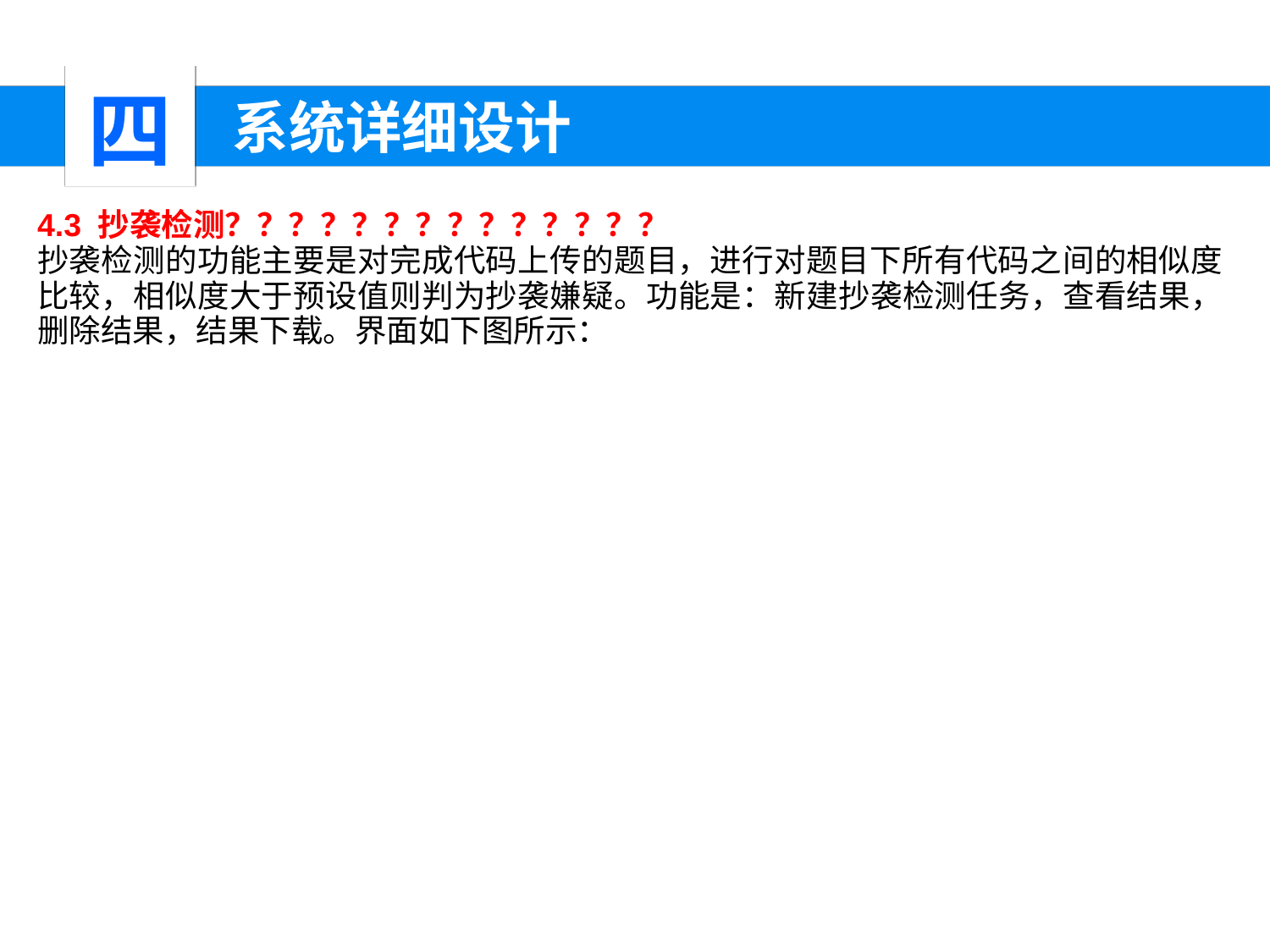

四
                系统详细设计
4.3 抄袭检测？？？？？？？？？？？？？？
抄袭检测的功能主要是对完成代码上传的题目，进行对题目下所有代码之间的相似度比较，相似度大于预设值则判为抄袭嫌疑。功能是：新建抄袭检测任务，查看结果，删除结果，结果下载。界面如下图所示：